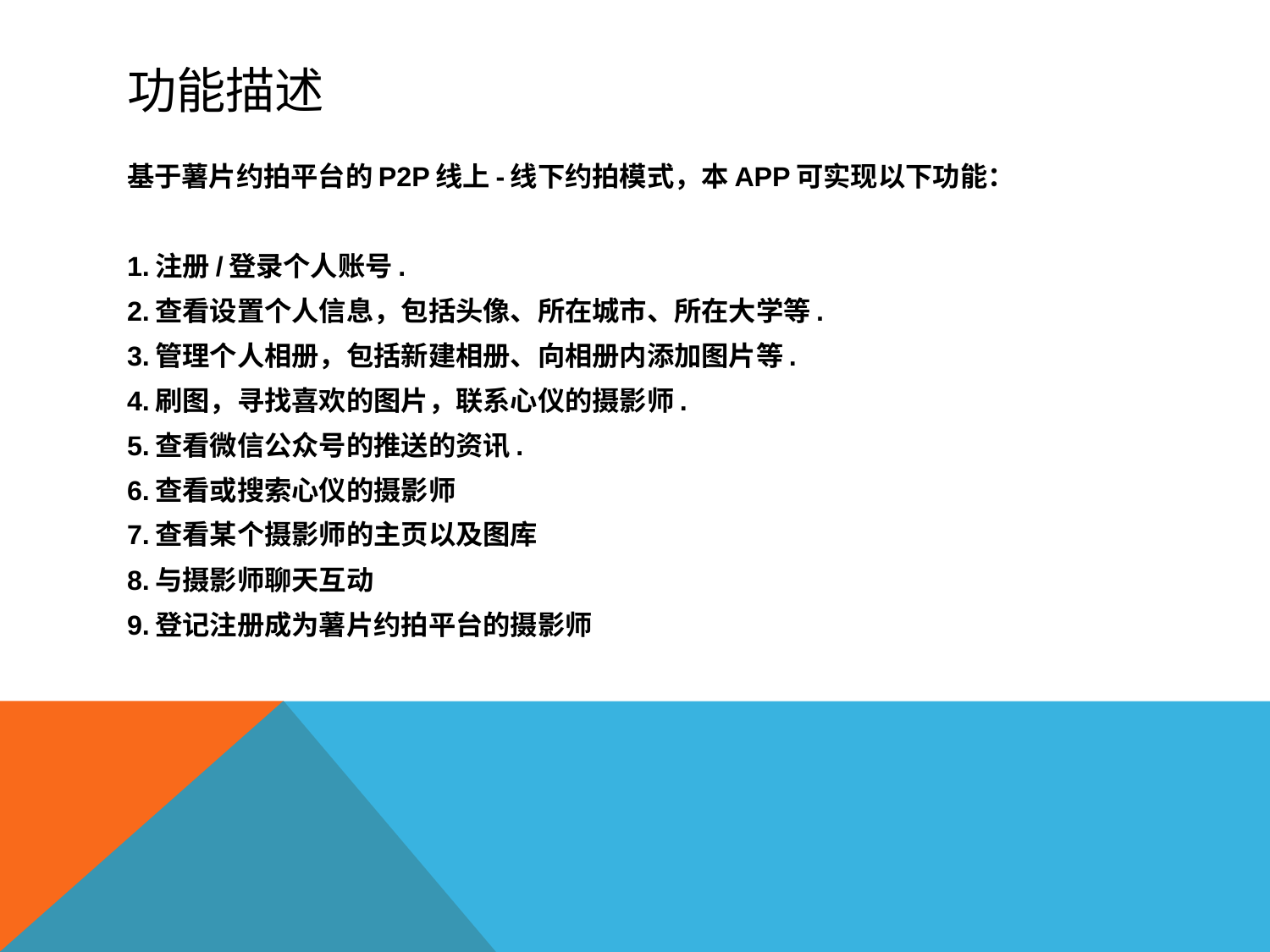

# 功能描述
基于薯片约拍平台的P2P线上-线下约拍模式，本APP可实现以下功能：

1.注册/登录个人账号.
2.查看设置个人信息，包括头像、所在城市、所在大学等.
3.管理个人相册，包括新建相册、向相册内添加图片等.
4.刷图，寻找喜欢的图片，联系心仪的摄影师.
5.查看微信公众号的推送的资讯.
6.查看或搜索心仪的摄影师
7.查看某个摄影师的主页以及图库
8.与摄影师聊天互动
9.登记注册成为薯片约拍平台的摄影师